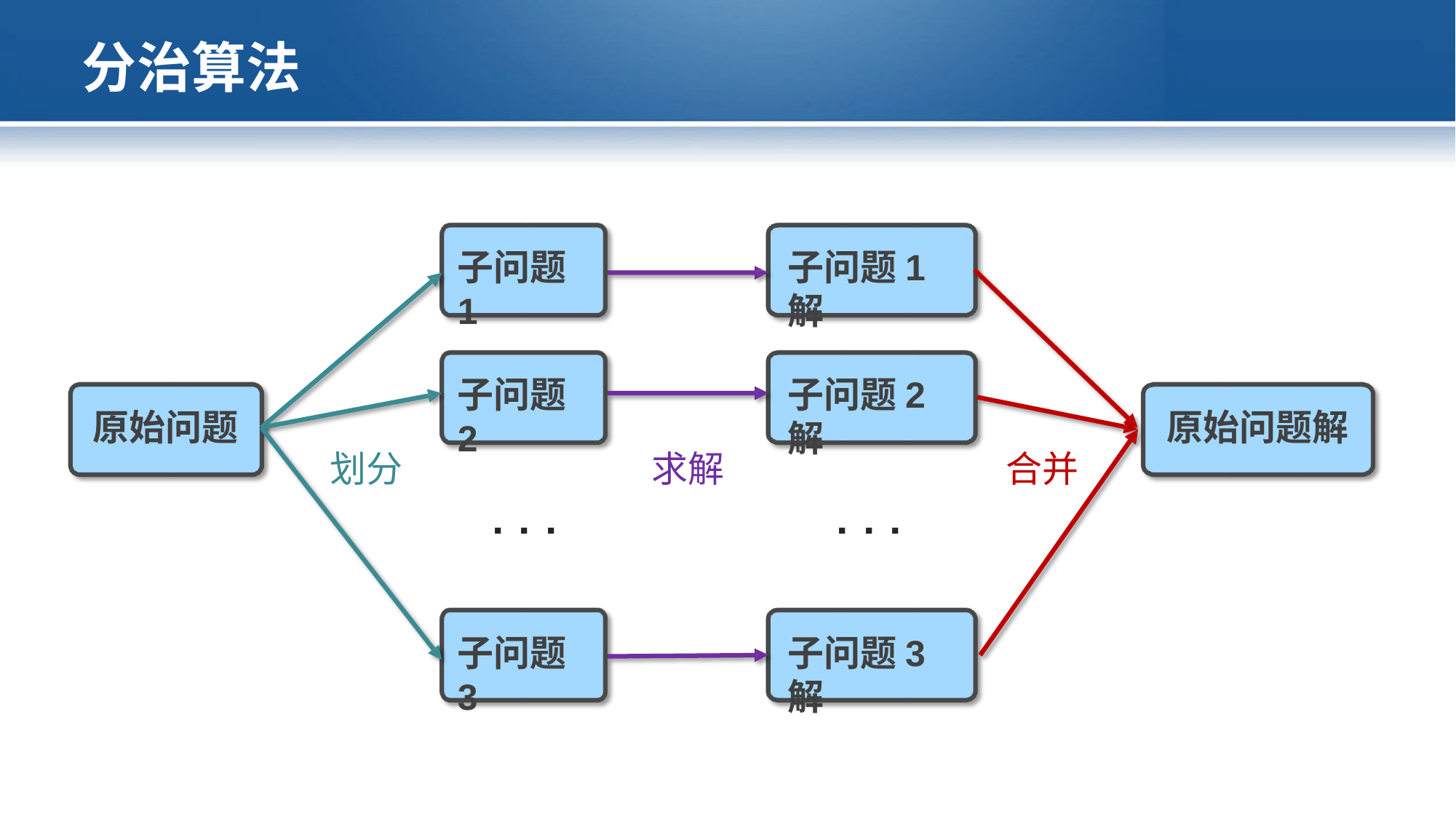

# 分治算法

子问题1
子问题1解

子问题2
子问题2解

原始问题
原始问题解

划分
求解
合并
...
...

子问题3
子问题3解